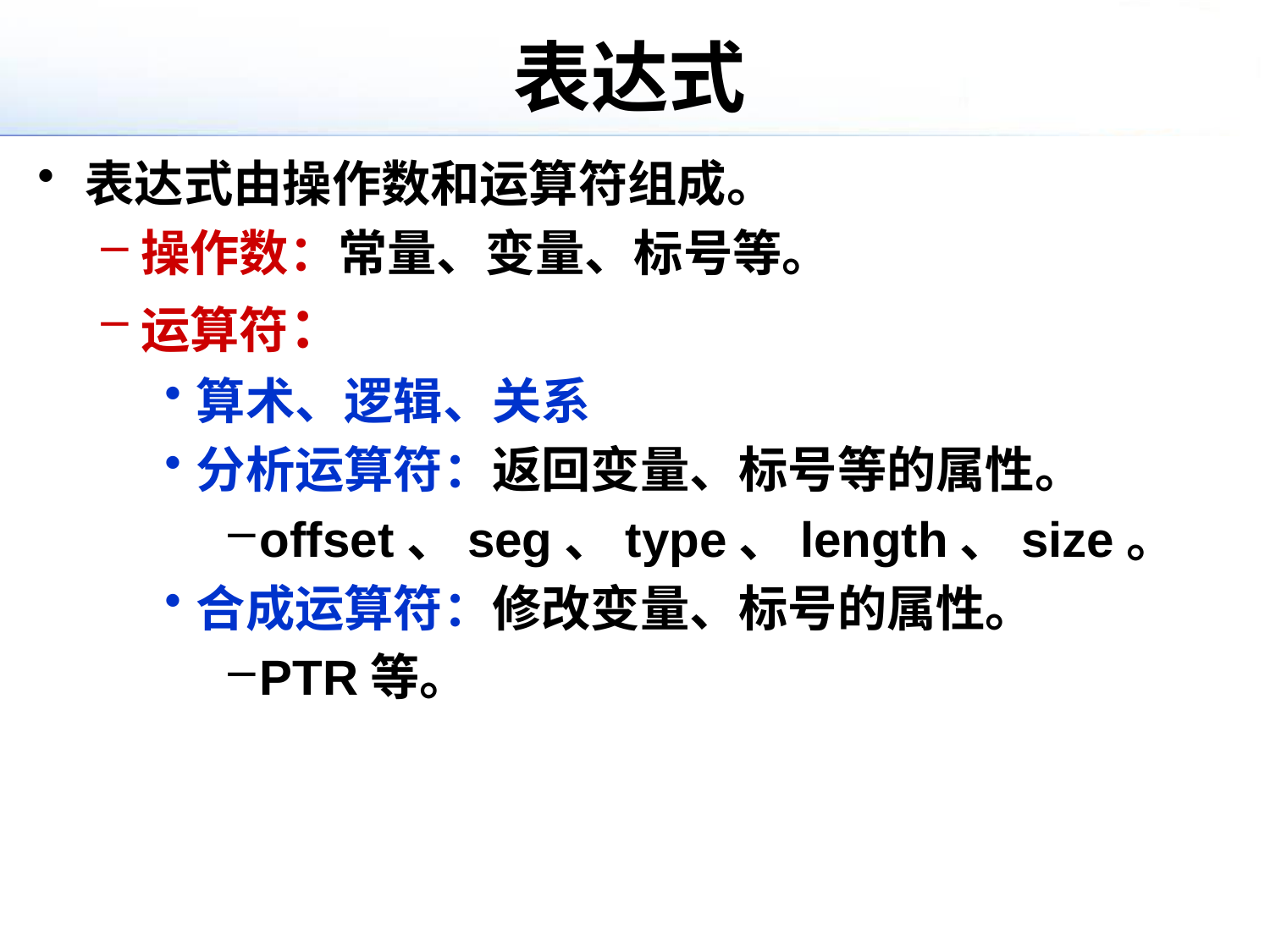

# 表达式
表达式由操作数和运算符组成。
操作数：常量、变量、标号等。
运算符：
算术、逻辑、关系
分析运算符：返回变量、标号等的属性。
offset、seg、type、length、size。
合成运算符：修改变量、标号的属性。
PTR等。